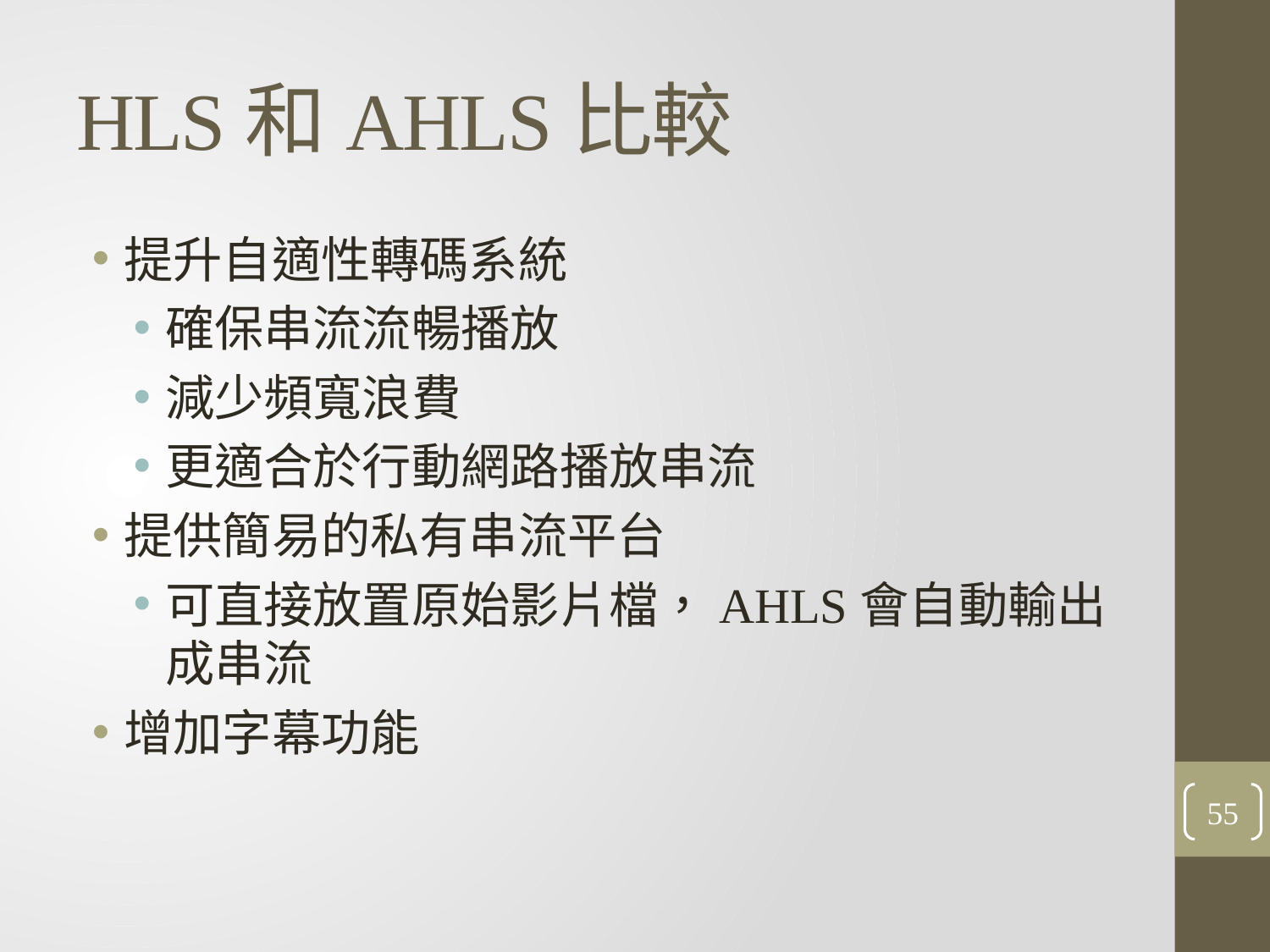

# HLS和AHLS比較
提升自適性轉碼系統
確保串流流暢播放
減少頻寬浪費
更適合於行動網路播放串流
提供簡易的私有串流平台
可直接放置原始影片檔，AHLS會自動輸出成串流
增加字幕功能
55